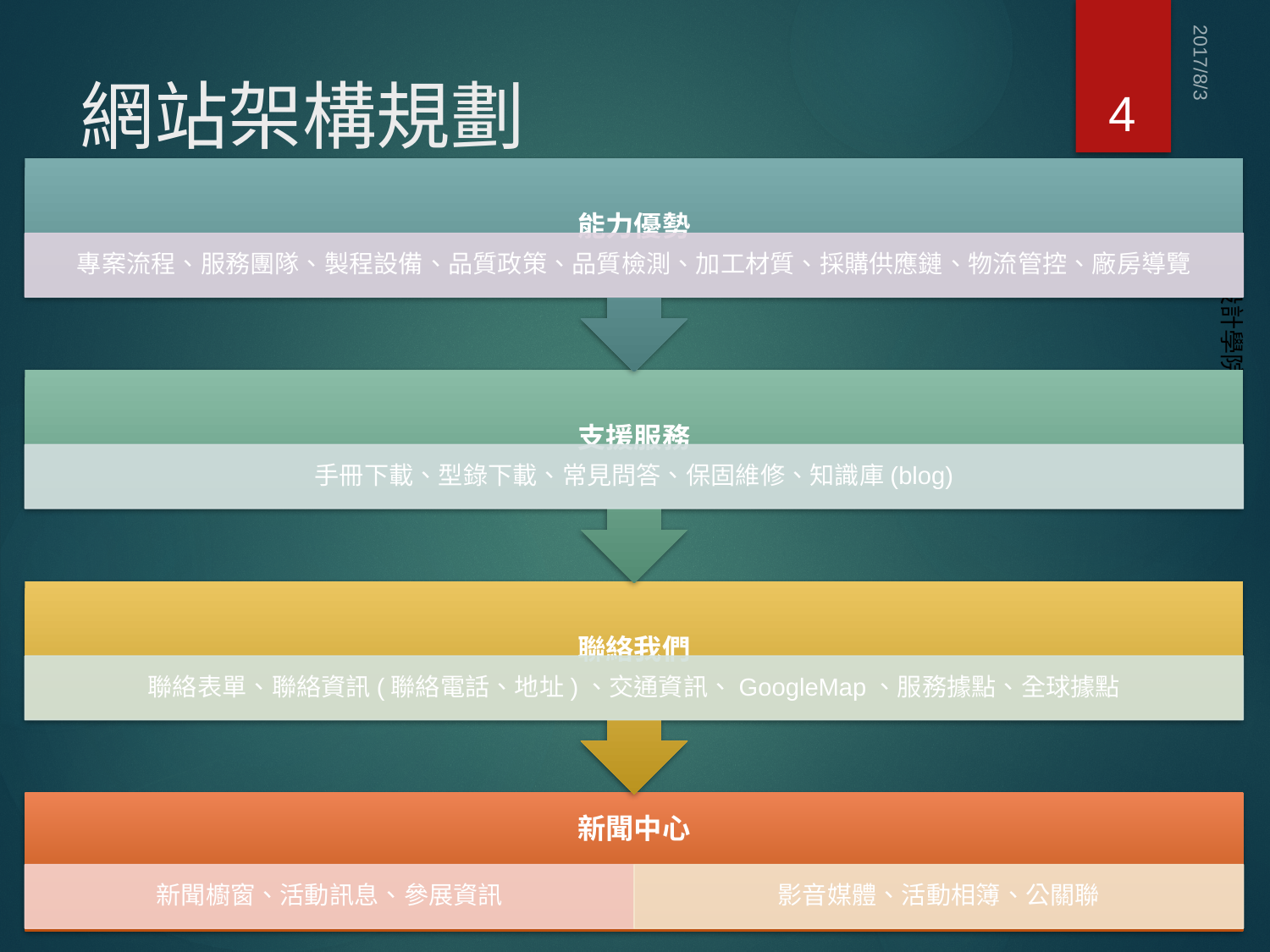

4
# 網站架構規劃
2017/8/3
新聞中心
新聞櫥窗、活動訊息、參展資訊
影音媒體、活動相簿、公關聯
聯絡我們
聯絡表單、聯絡資訊(聯絡電話、地址)、交通資訊、GoogleMap、服務據點、全球據點
支援服務
手冊下載、型錄下載、常見問答、保固維修、知識庫(blog)
能力優勢
專案流程、服務團隊、製程設備、品質政策、品質檢測、加工材質、採購供應鏈、物流管控、廠房導覽
巨匠創新設計學院